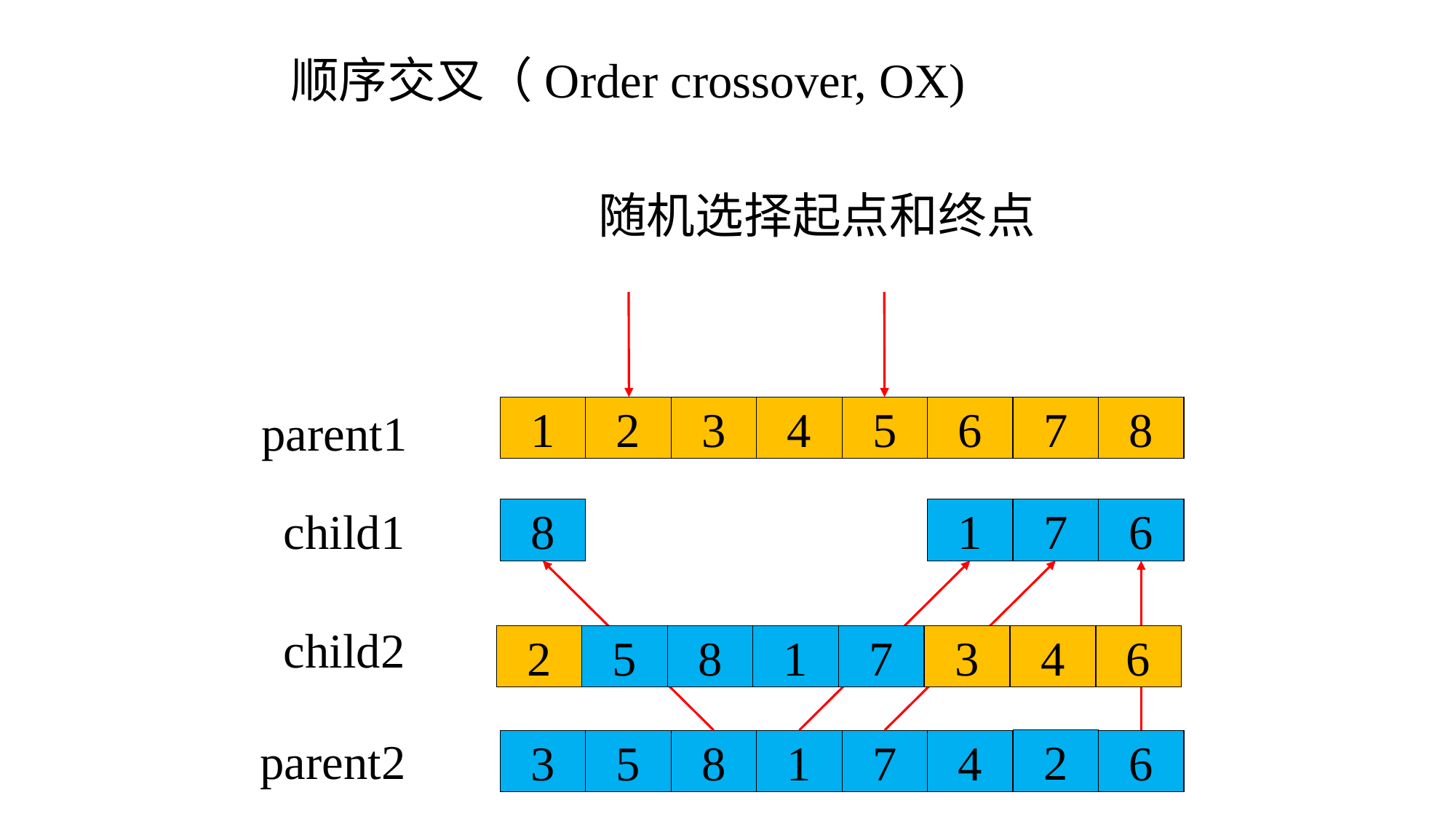

顺序交叉（Order crossover, OX)
随机选择起点和终点
parent1
1
2
2
3
3
4
4
5
5
6
7
8
child1
7
6
1
8
child2
6
3
4
2
5
8
1
7
parent2
2
3
5
8
1
7
4
4
2
6
3